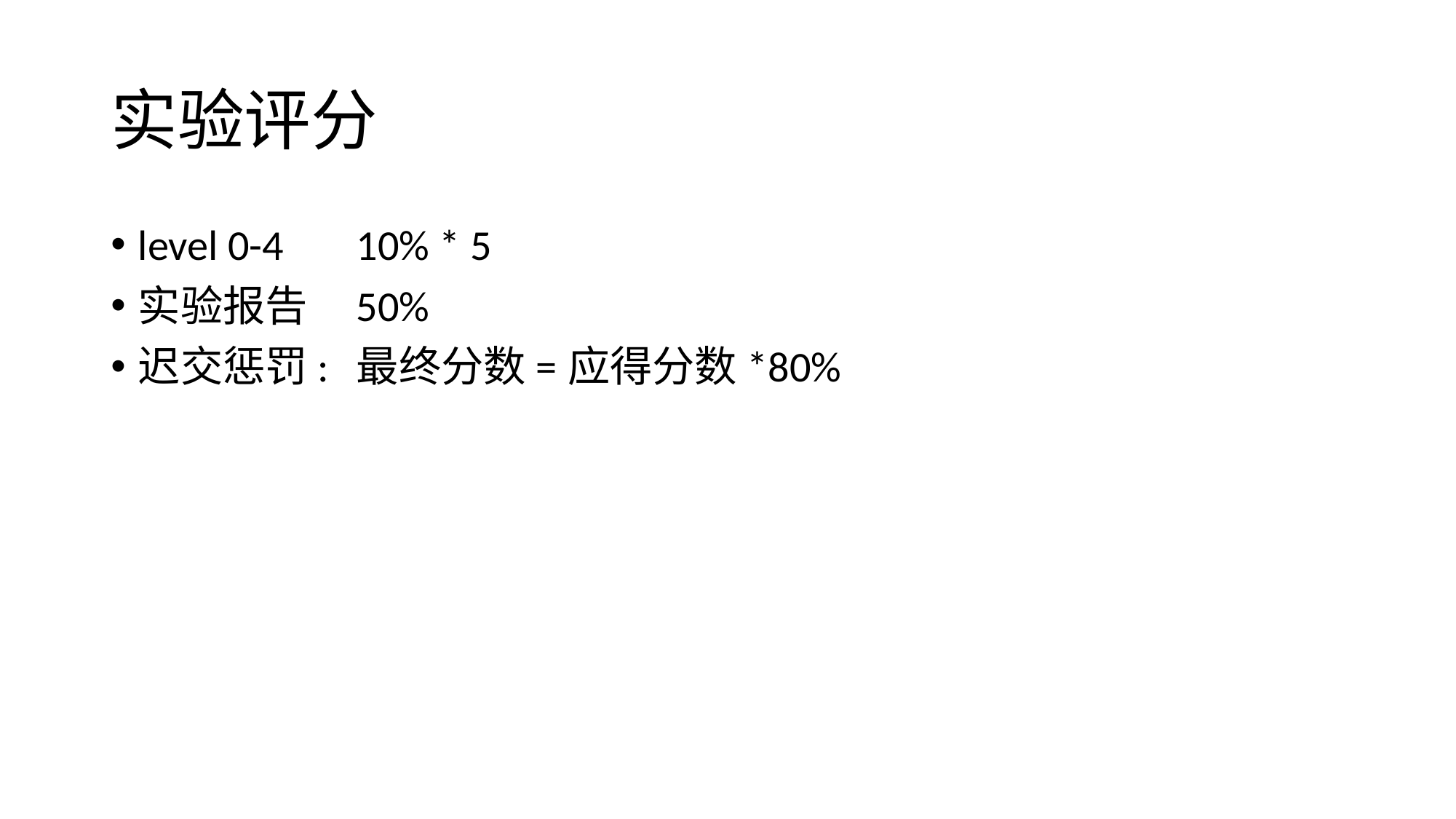

# 实验评分
level 0-4	10% * 5
实验报告	50%
迟交惩罚:	最终分数=应得分数*80%